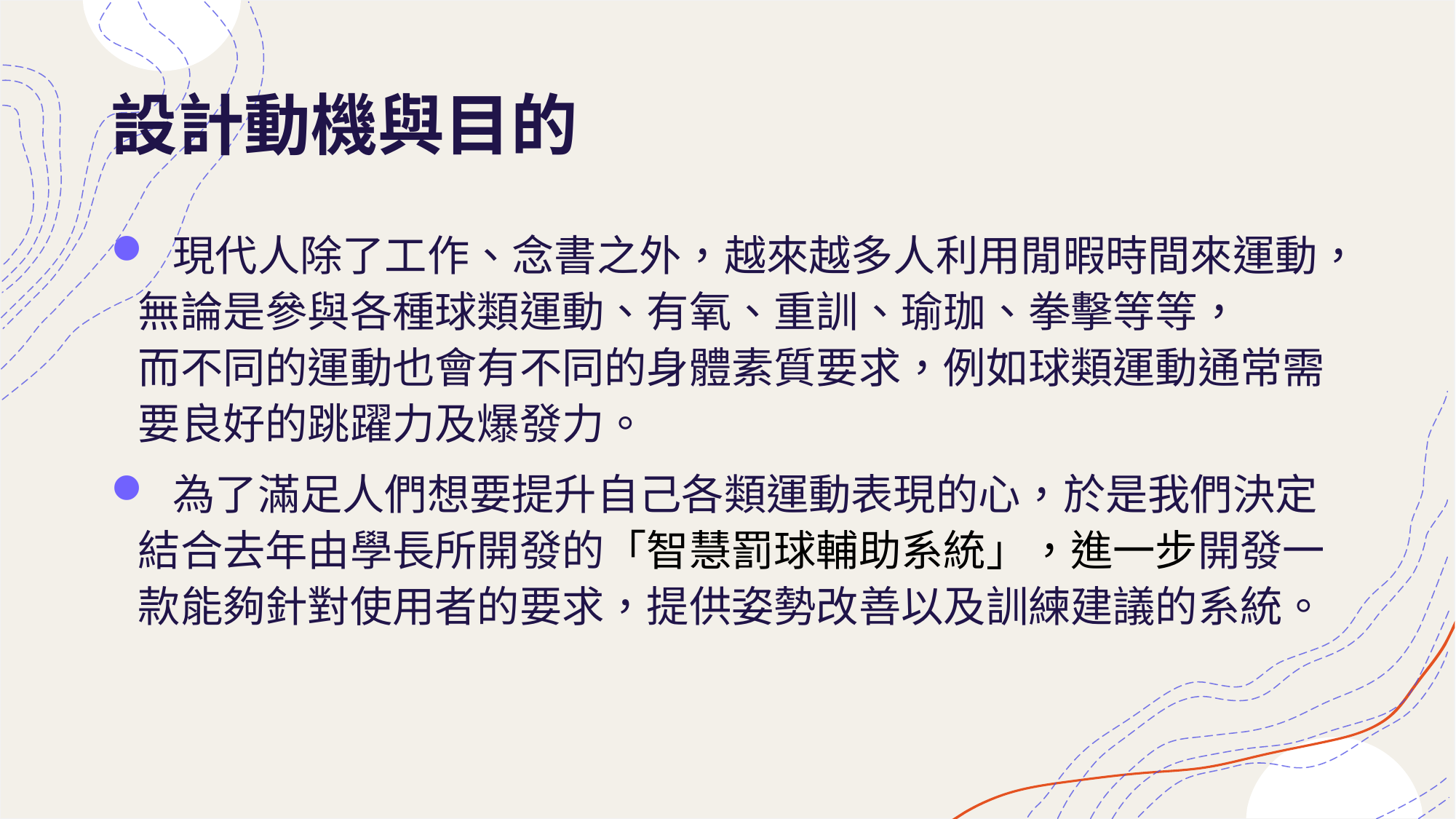

# 設計動機與目的
 現代人除了工作、念書之外，越來越多人利用閒暇時間來運動，無論是參與各種球類運動、有氧、重訓、瑜珈、拳擊等等，
而不同的運動也會有不同的身體素質要求，例如球類運動通常需要良好的跳躍力及爆發力。
 為了滿足人們想要提升自己各類運動表現的心，於是我們決定結合去年由學長所開發的「智慧罰球輔助系統」，進一步開發一款能夠針對使用者的要求，提供姿勢改善以及訓練建議的系統。